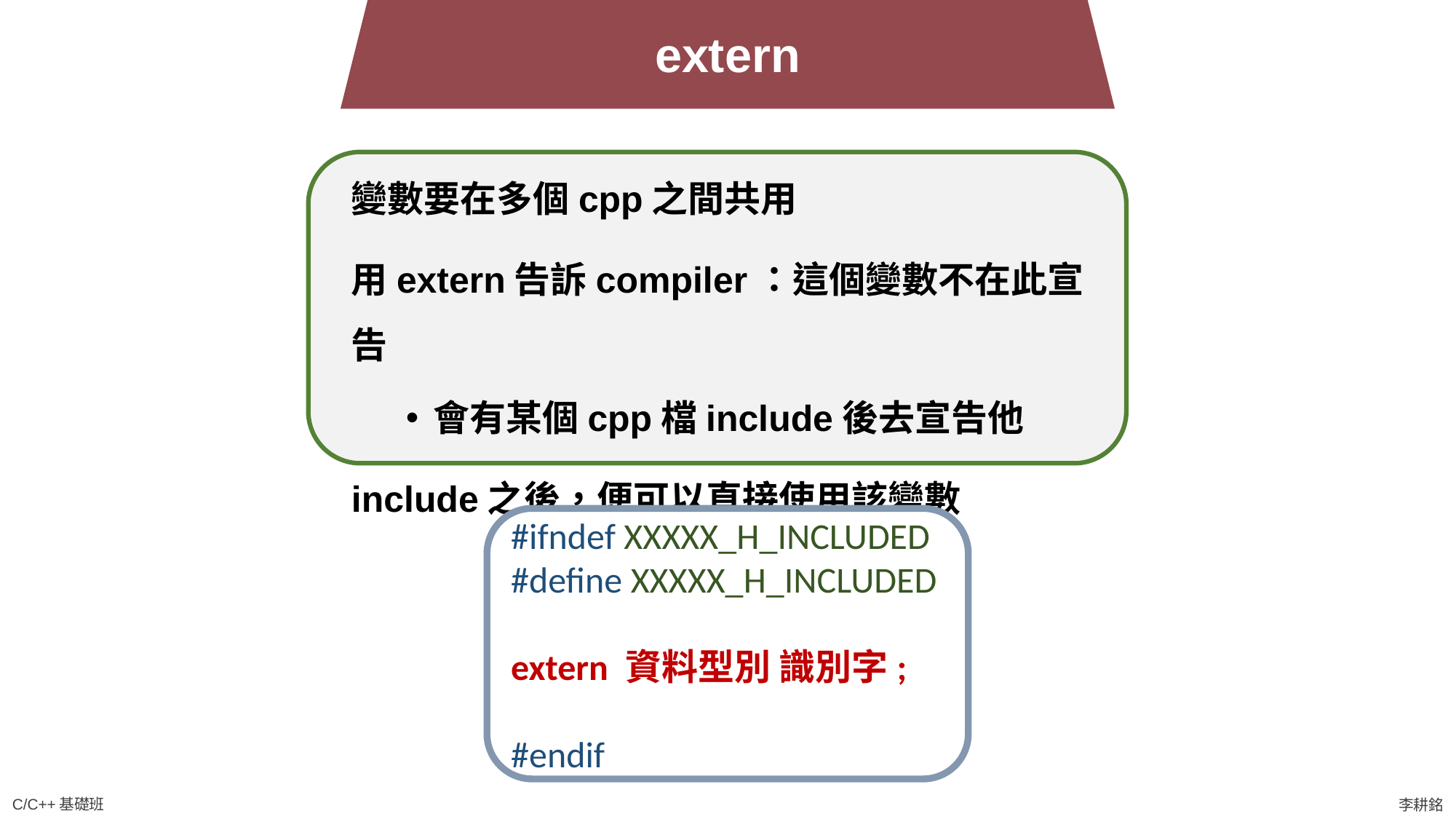

extern
變數要在多個cpp之間共用
用extern告訴compiler：這個變數不在此宣告
會有某個cpp檔include後去宣告他
include之後，便可以直接使用該變數

#ifndef XXXXX_H_INCLUDED
#define XXXXX_H_INCLUDED

extern 資料型別 識別字;

#endif
C/C++基礎班
李耕銘